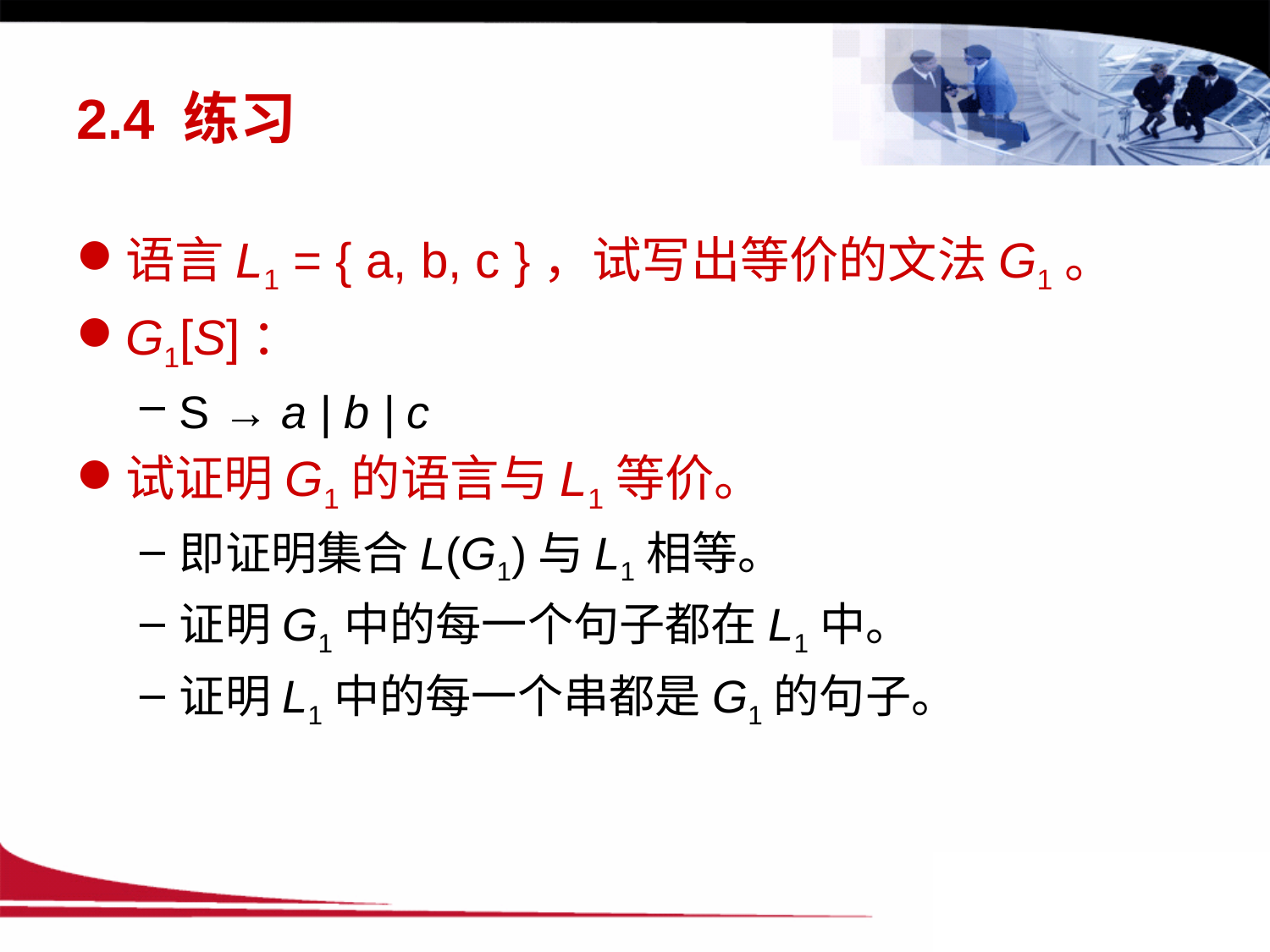

# 2.4 练习
语言L1 = { a, b, c }，试写出等价的文法G1。
G1[S]：
S → a | b | c
试证明G1的语言与L1等价。
即证明集合L(G1)与L1相等。
证明G1中的每一个句子都在L1中。
证明L1中的每一个串都是G1的句子。